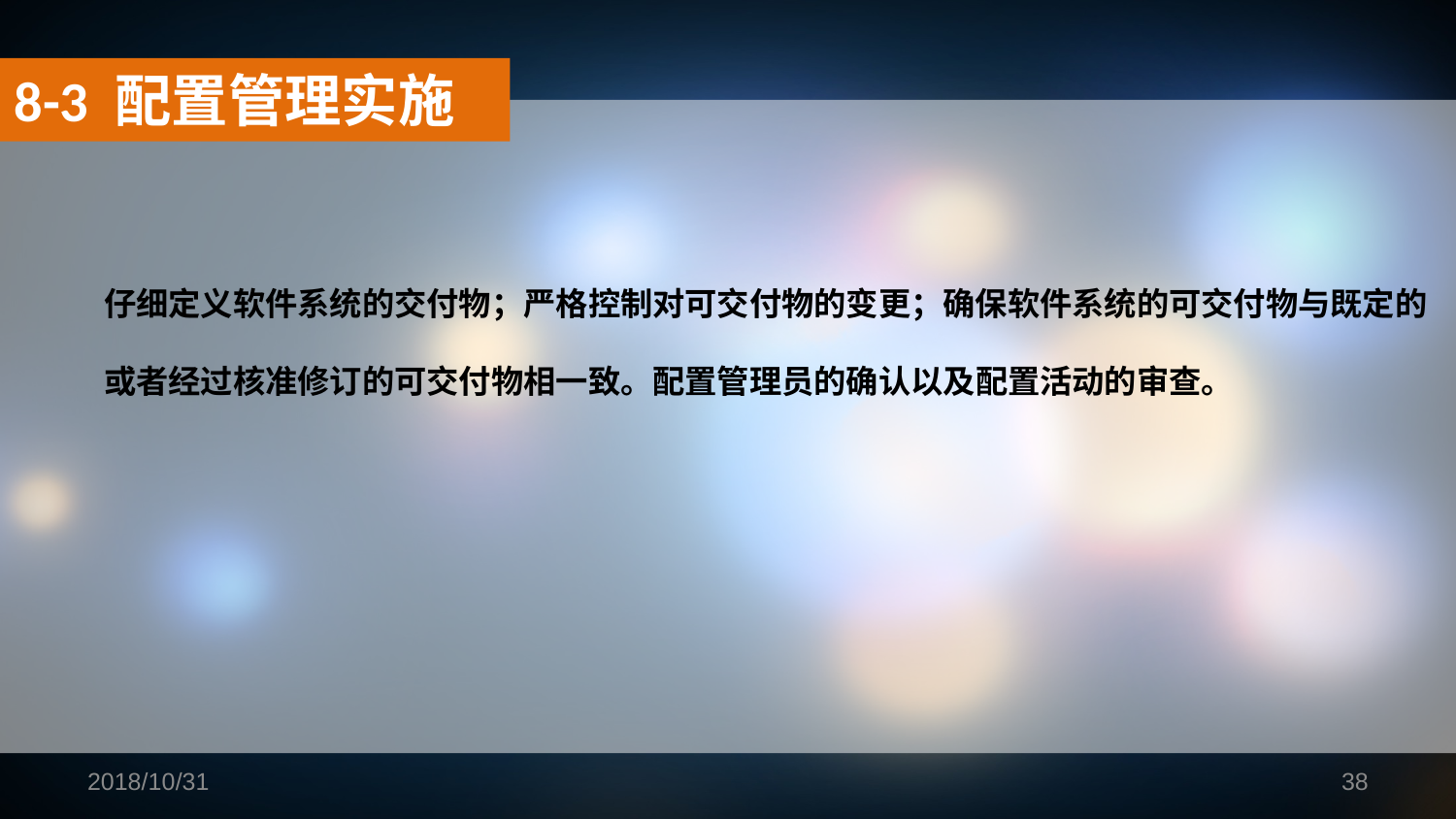

8-3 配置管理实施

仔细定义软件系统的交付物；严格控制对可交付物的变更；确保软件系统的可交付物与既定的或者经过核准修订的可交付物相一致。配置管理员的确认以及配置活动的审查。
2018/10/31
38